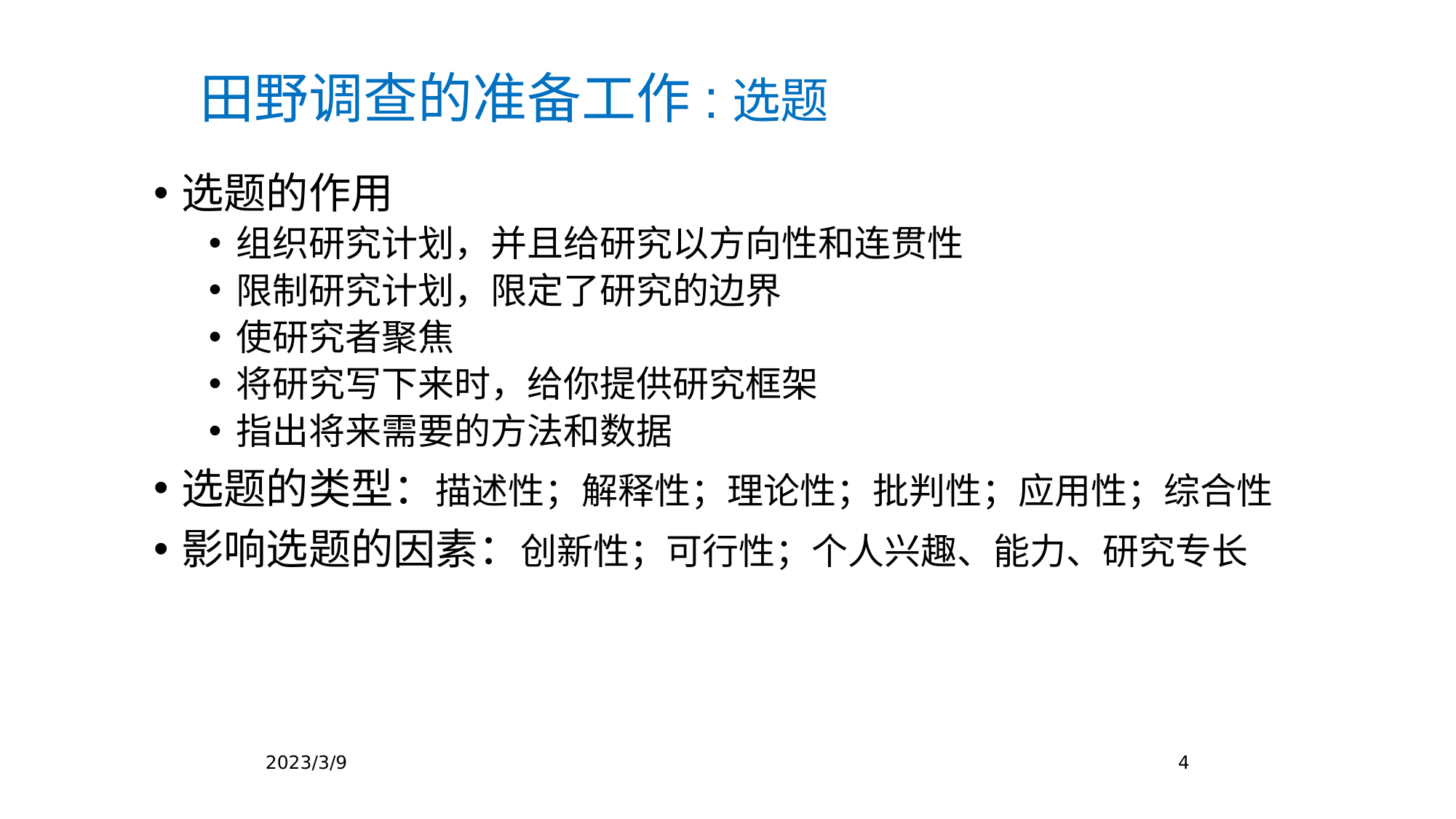

田野调查的准备工作:选题
选题的作用
组织研究计划，并且给研究以方向性和连贯性
限制研究计划，限定了研究的边界
使研究者聚焦
将研究写下来时，给你提供研究框架
指出将来需要的方法和数据
选题的类型：描述性；解释性；理论性；批判性；应用性；综合性
影响选题的因素：创新性；可行性；个人兴趣、能力、研究专长
2023/3/9
4